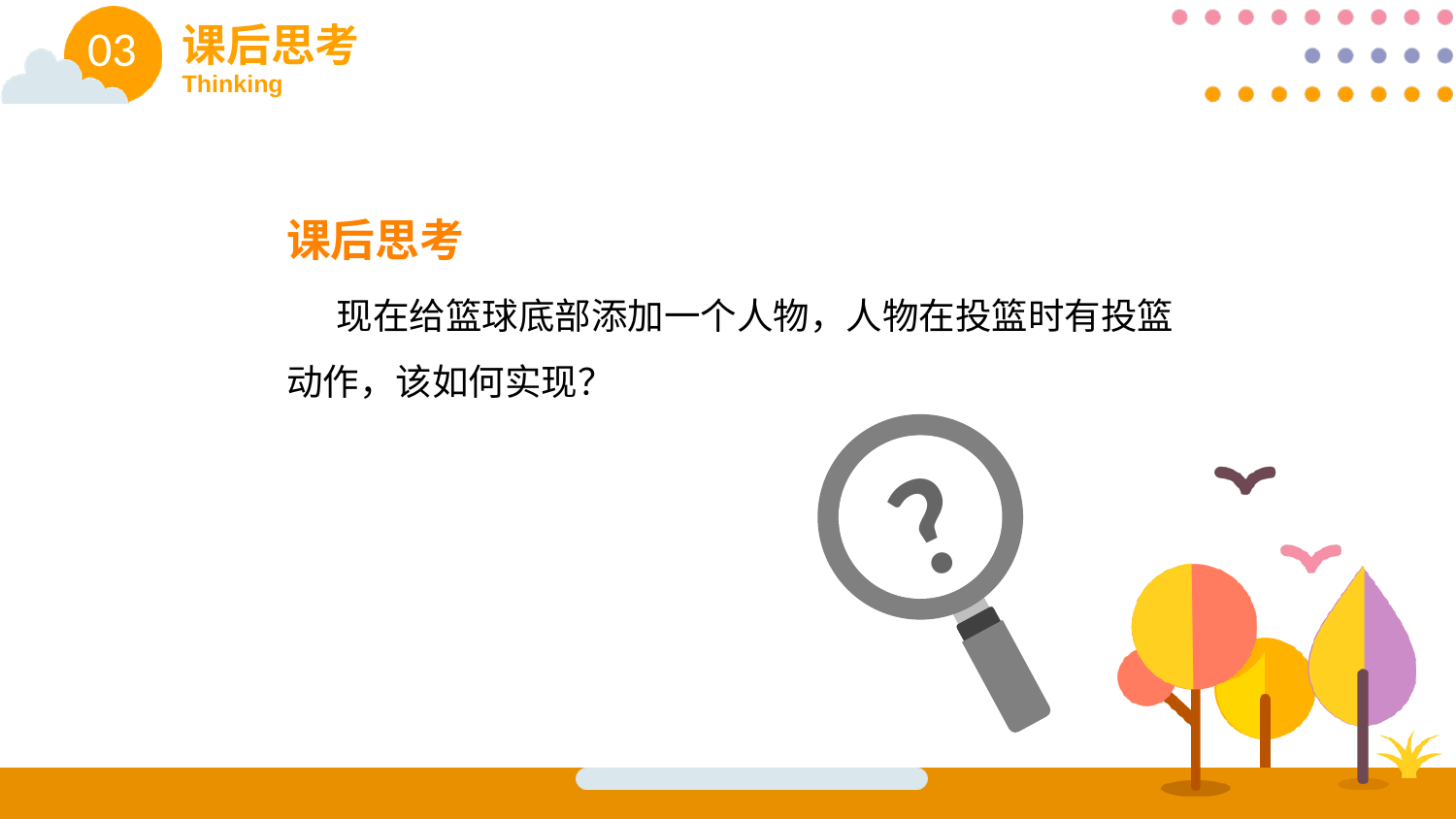

课后思考
03
Thinking
课后思考
     现在给篮球底部添加一个人物，人物在投篮时有投篮动作，该如何实现？

?